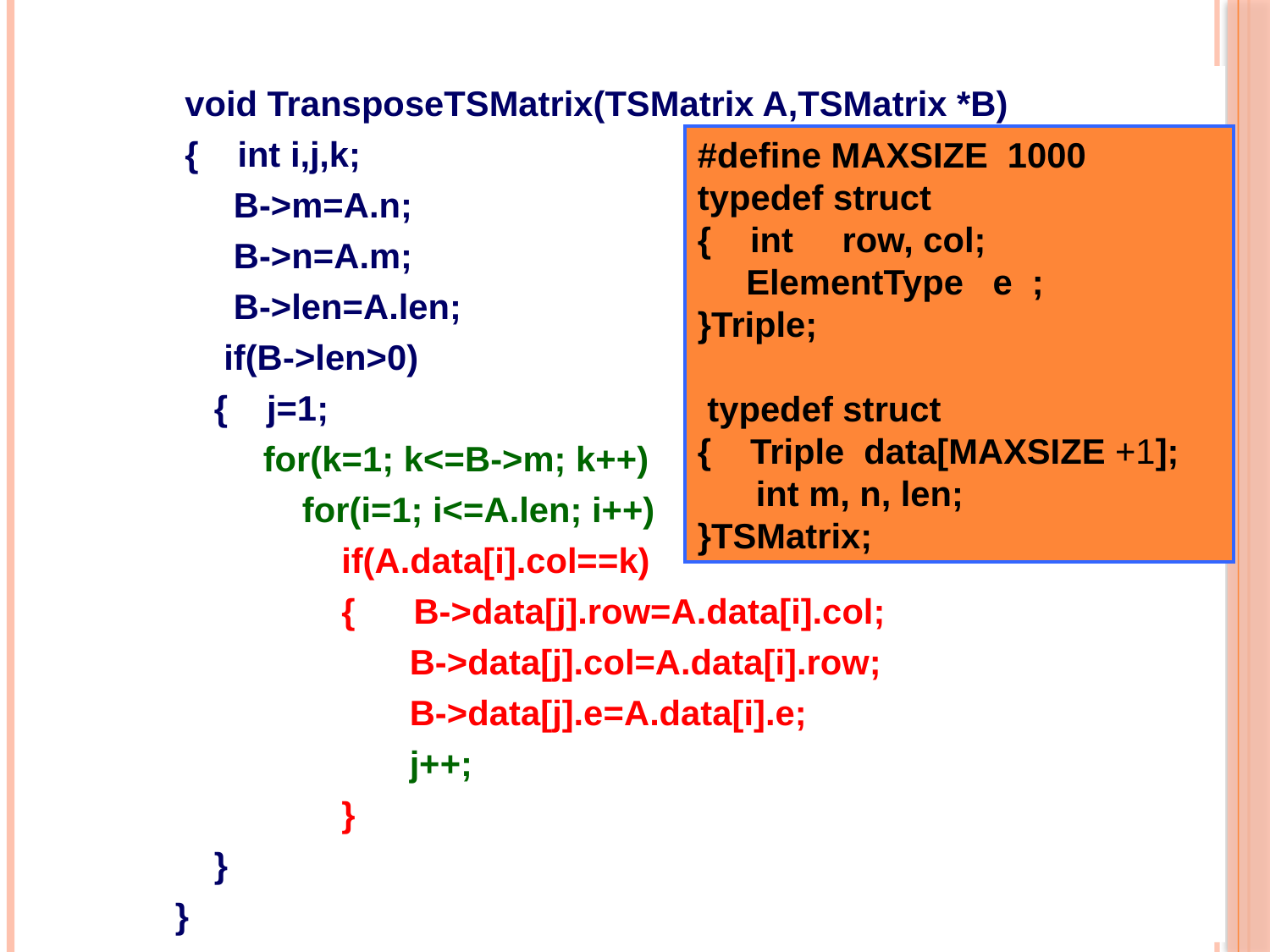

void TransposeTSMatrix(TSMatrix A,TSMatrix *B)
          {    int i,j,k;
               B->m=A.n;
               B->n=A.m;
               B->len=A.len;
              if(B->len>0)
             {    j=1;
	     for(k=1; k<=B->m; k++)
   	         for(i=1; i<=A.len; i++)
 	       	if(A.data[i].col==k)
		{      B->data[j].row=A.data[i].col;
		       B->data[j].col=A.data[i].row;
 		       B->data[j].e=A.data[i].e;
		       j++;
 		}
             }
         }

4.4 矩阵的转置
#define MAXSIZE  1000
typedef struct
{    int     row, col;
     ElementType   e  ;
}Triple;

 typedef struct
{    Triple  data[MAXSIZE +1];
      int m, n, len;
}TSMatrix;

稀殊矩阵：
①三元组顺序表
的转置运算
算法实现
“列序”递增转置法
25